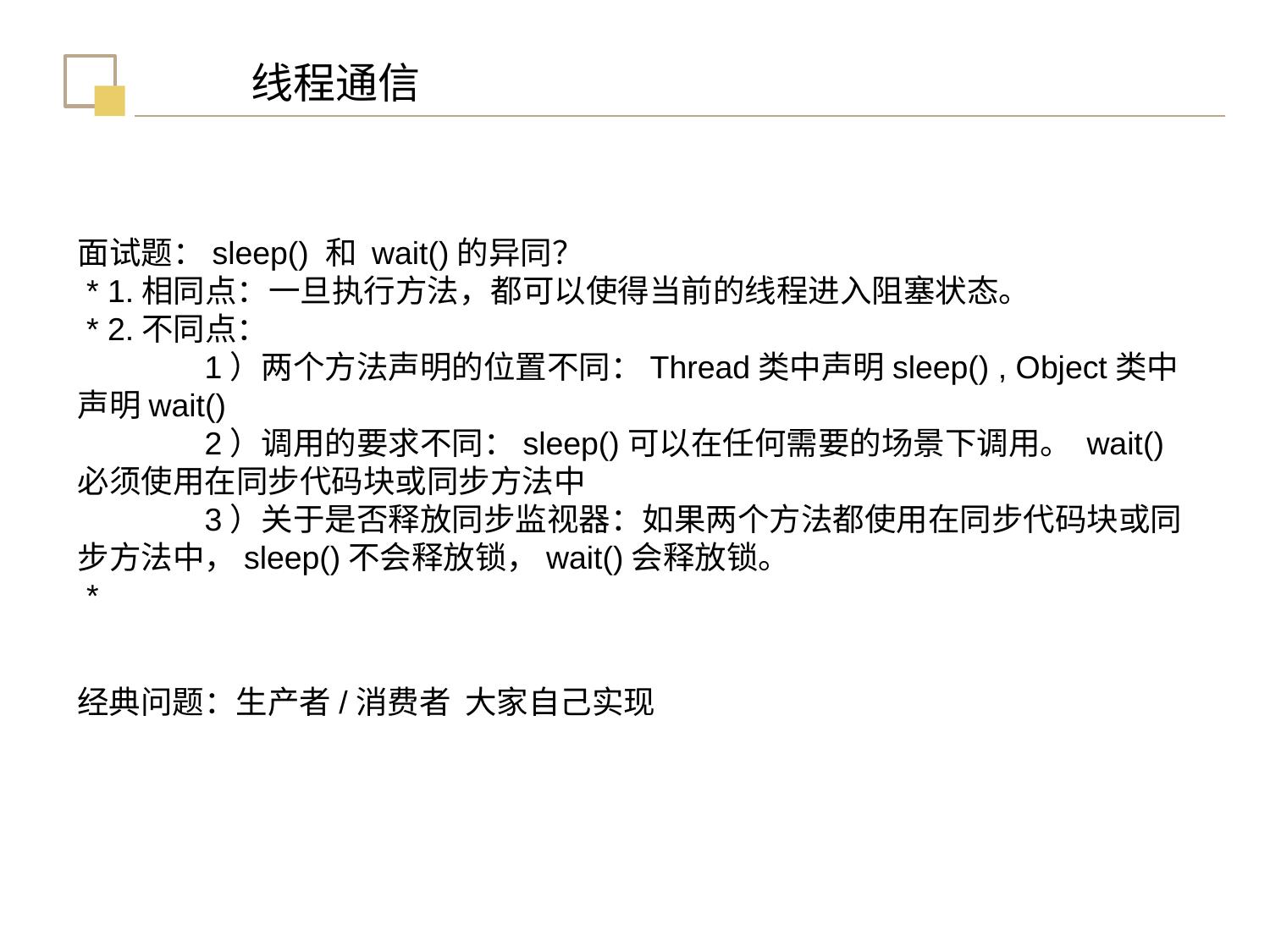

线程通信

面试题：sleep() 和 wait()的异同？
 * 1.相同点：一旦执行方法，都可以使得当前的线程进入阻塞状态。
 * 2.不同点：
	1）两个方法声明的位置不同：Thread类中声明sleep() , Object类中声明wait()
	2）调用的要求不同：sleep()可以在任何需要的场景下调用。 wait()必须使用在同步代码块或同步方法中
	3）关于是否释放同步监视器：如果两个方法都使用在同步代码块或同步方法中，sleep()不会释放锁，wait()会释放锁。
 *
点击添加文本
点击添加文本
点击添加文本
经典问题：生产者/消费者  大家自己实现
点击添加文本